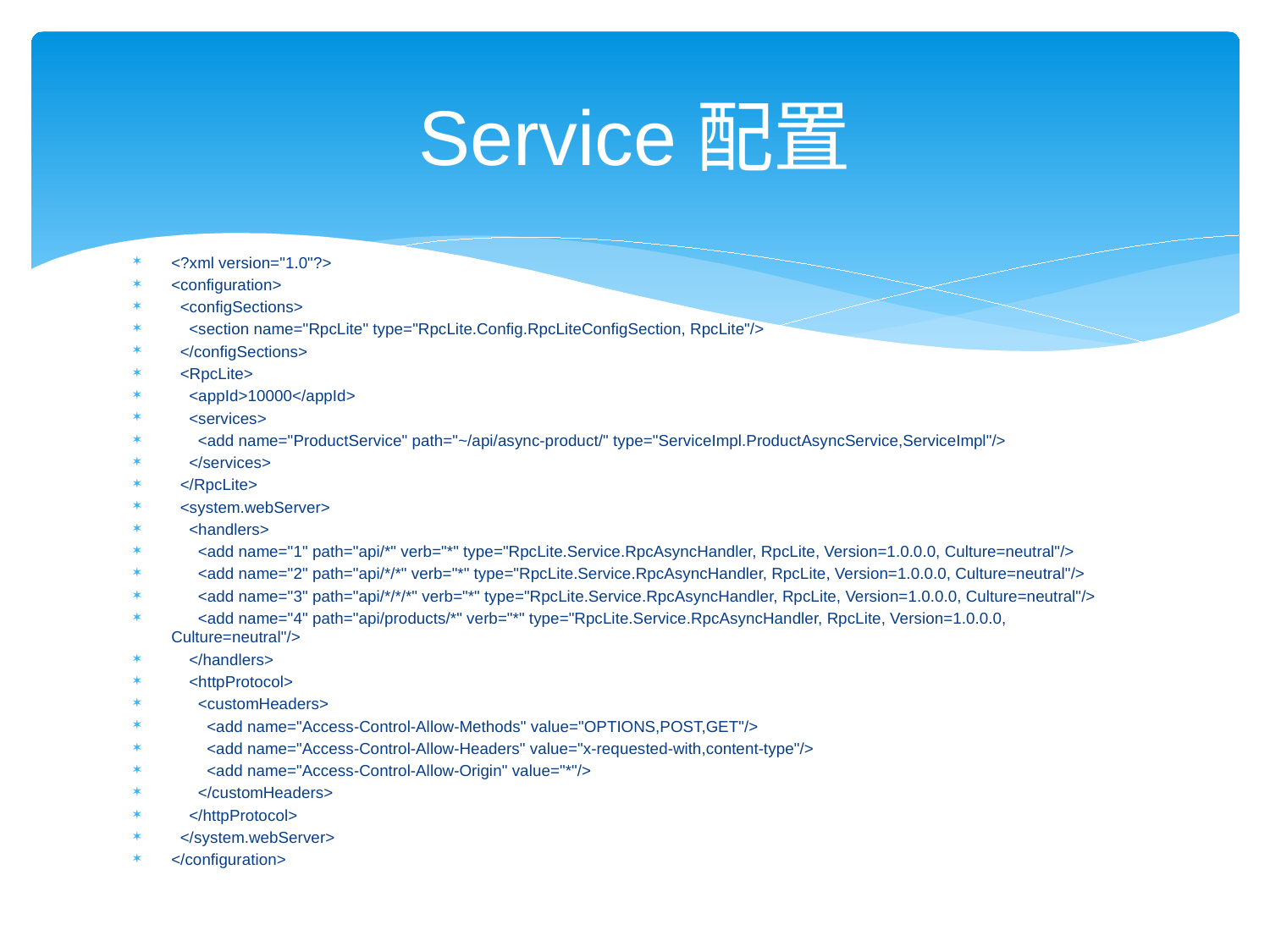

# Service配置
<?xml version="1.0"?>
<configuration>
  <configSections>
    <section name="RpcLite" type="RpcLite.Config.RpcLiteConfigSection, RpcLite"/>
  </configSections>
  <RpcLite>
    <appId>10000</appId>
    <services>
      <add name="ProductService" path="~/api/async-product/" type="ServiceImpl.ProductAsyncService,ServiceImpl"/>
    </services>
  </RpcLite>
  <system.webServer>
    <handlers>
      <add name="1" path="api/*" verb="*" type="RpcLite.Service.RpcAsyncHandler, RpcLite, Version=1.0.0.0, Culture=neutral"/>
      <add name="2" path="api/*/*" verb="*" type="RpcLite.Service.RpcAsyncHandler, RpcLite, Version=1.0.0.0, Culture=neutral"/>
      <add name="3" path="api/*/*/*" verb="*" type="RpcLite.Service.RpcAsyncHandler, RpcLite, Version=1.0.0.0, Culture=neutral"/>
      <add name="4" path="api/products/*" verb="*" type="RpcLite.Service.RpcAsyncHandler, RpcLite, Version=1.0.0.0, Culture=neutral"/>
    </handlers>
    <httpProtocol>
      <customHeaders>
        <add name="Access-Control-Allow-Methods" value="OPTIONS,POST,GET"/>
        <add name="Access-Control-Allow-Headers" value="x-requested-with,content-type"/>
        <add name="Access-Control-Allow-Origin" value="*"/>
      </customHeaders>
    </httpProtocol>
  </system.webServer>
</configuration>